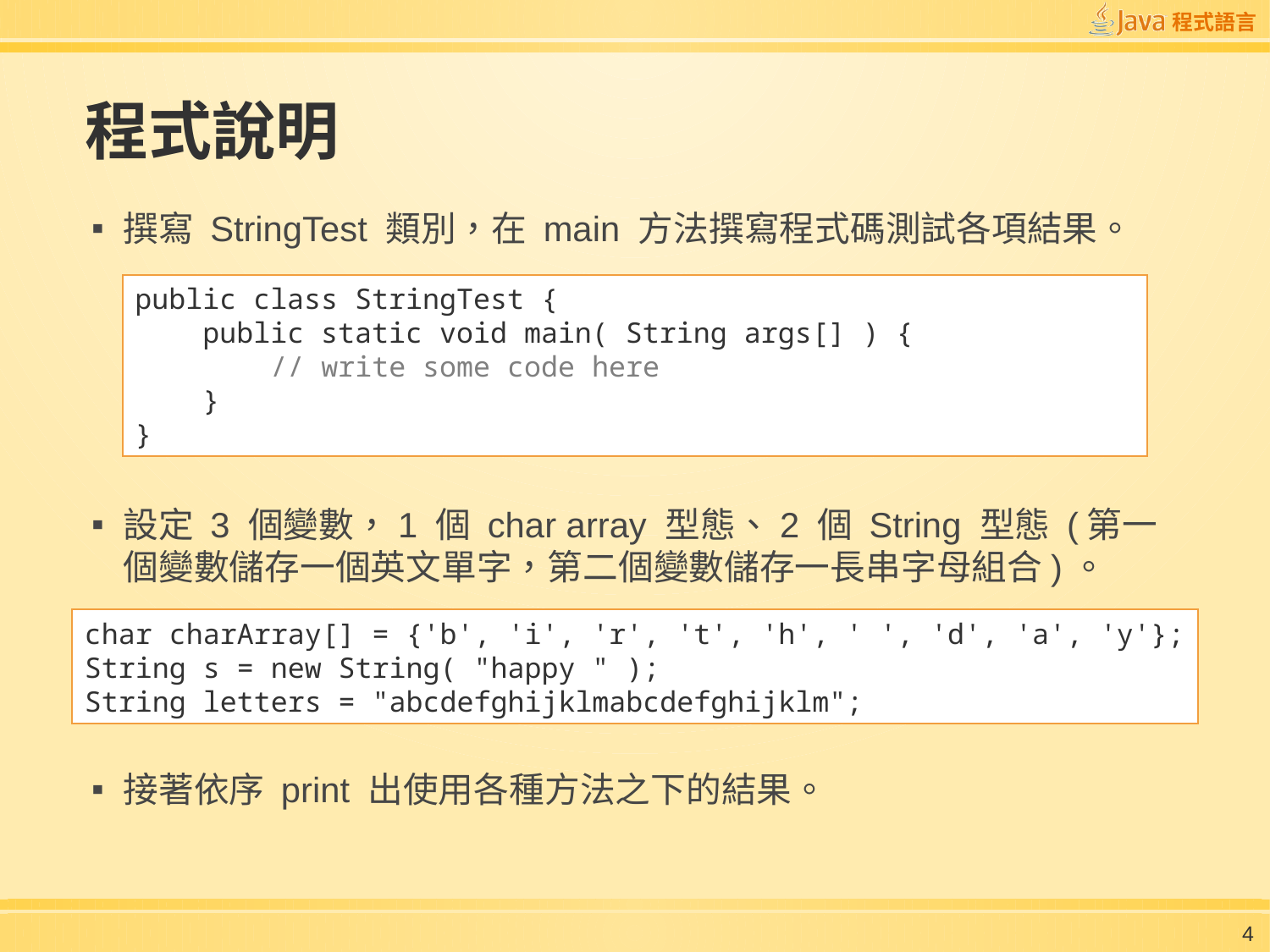

# 程式說明
撰寫 StringTest 類別，在 main 方法撰寫程式碼測試各項結果。

設定 3 個變數，1 個 char array 型態、2 個 String 型態 (第一個變數儲存一個英文單字，第二個變數儲存一長串字母組合)。

接著依序 print 出使用各種方法之下的結果。
public class StringTest {
    public static void main( String args[] ) {
        // write some code here
    }
}
char charArray[] = {'b', 'i', 'r', 't', 'h', ' ', 'd', 'a', 'y'};
String s = new String( "happy " );
String letters = "abcdefghijklmabcdefghijklm";
4